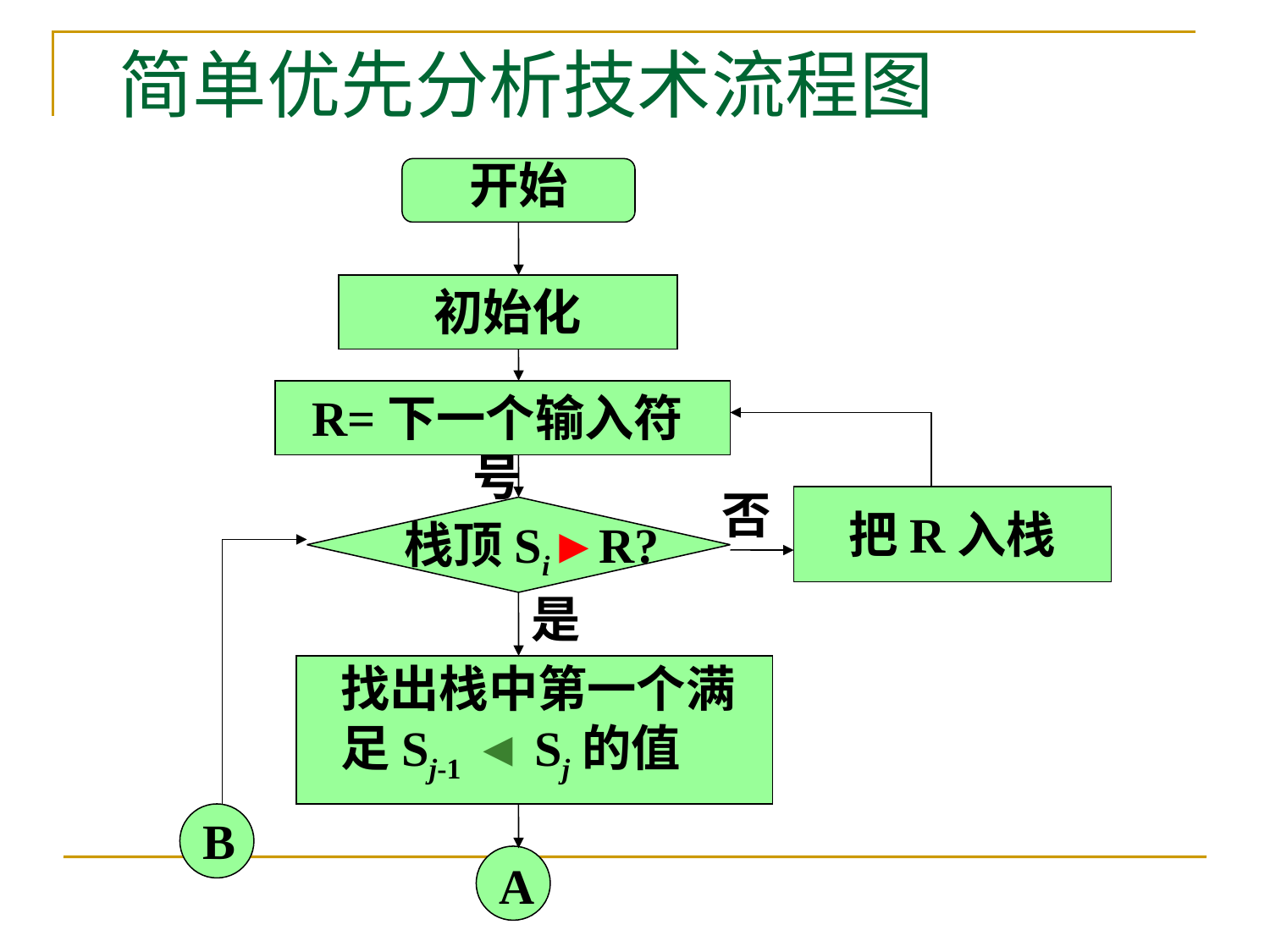

# 简单优先分析技术流程图
开始

初始化

R=下一个输入符号

否

把R入栈
栈顶Si►R?

是

找出栈中第一个满足Sj-1 ◄ Sj的值

B

A
26